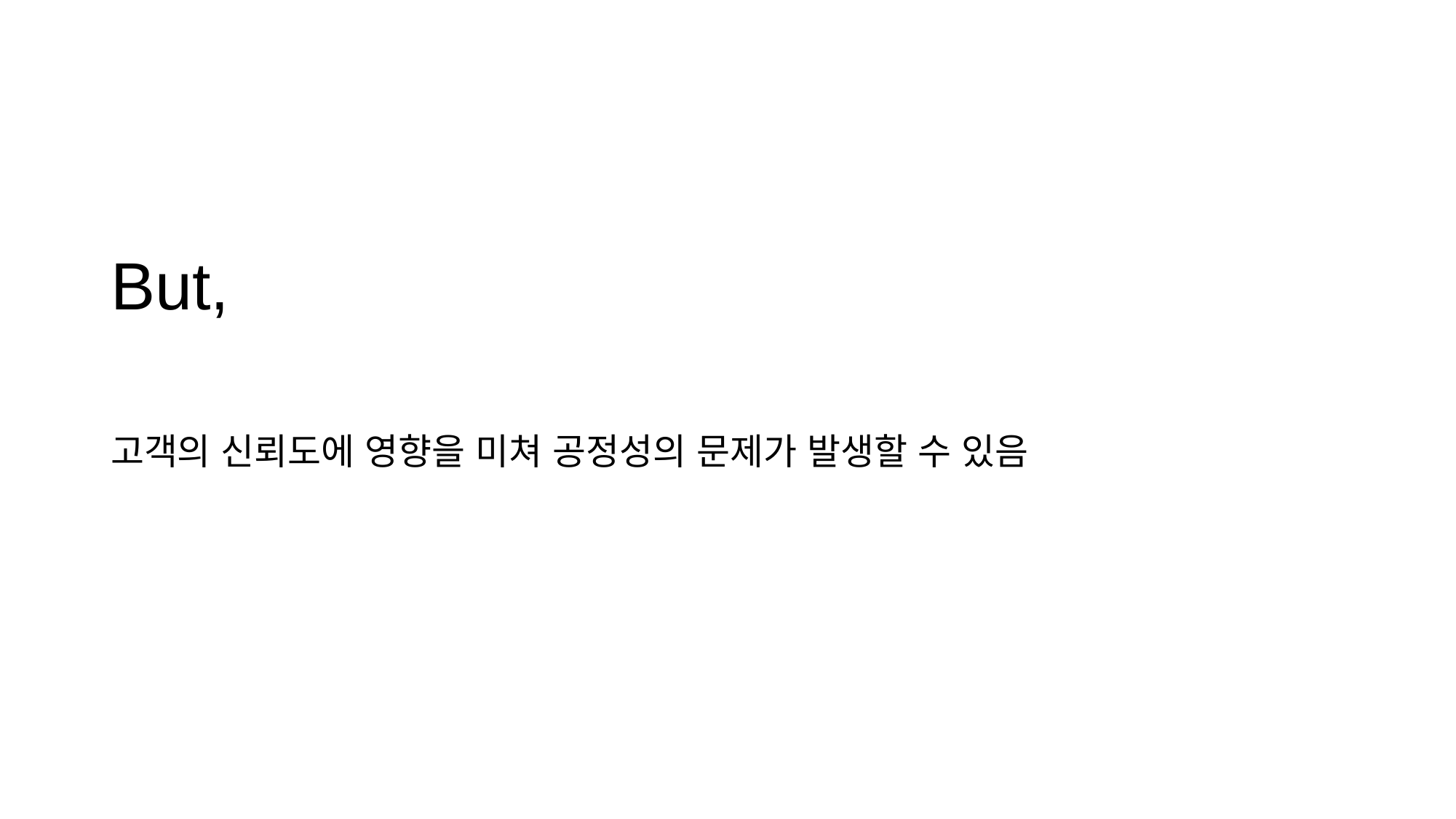

# But,
고객의 신뢰도에 영향을 미쳐 공정성의 문제가 발생할 수 있음